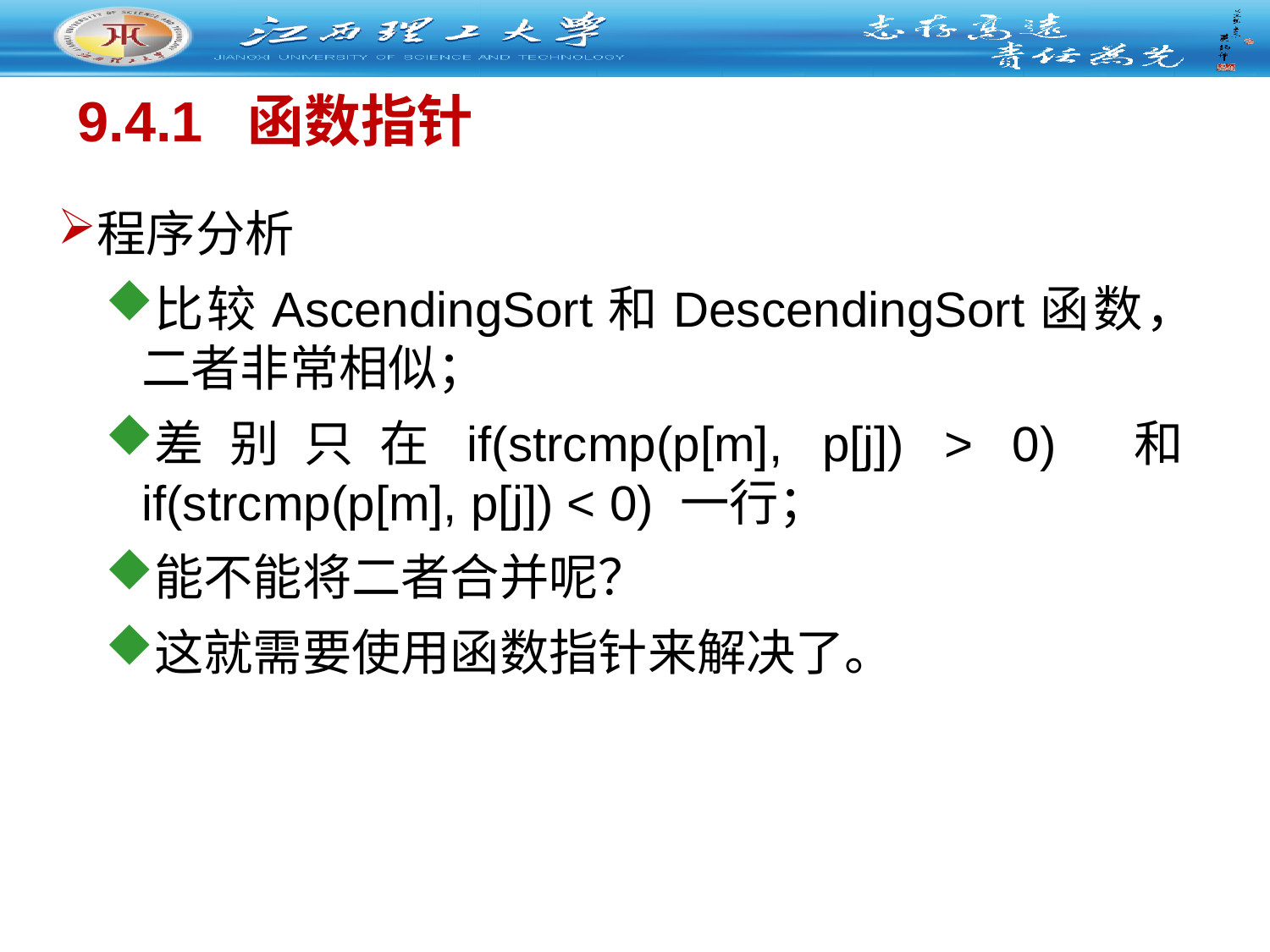

# 9.4.1  函数指针
程序分析
比较AscendingSort和DescendingSort函数，二者非常相似；
差别只在if(strcmp(p[m], p[j]) > 0) 和if(strcmp(p[m], p[j]) < 0) 一行；
能不能将二者合并呢？
这就需要使用函数指针来解决了。